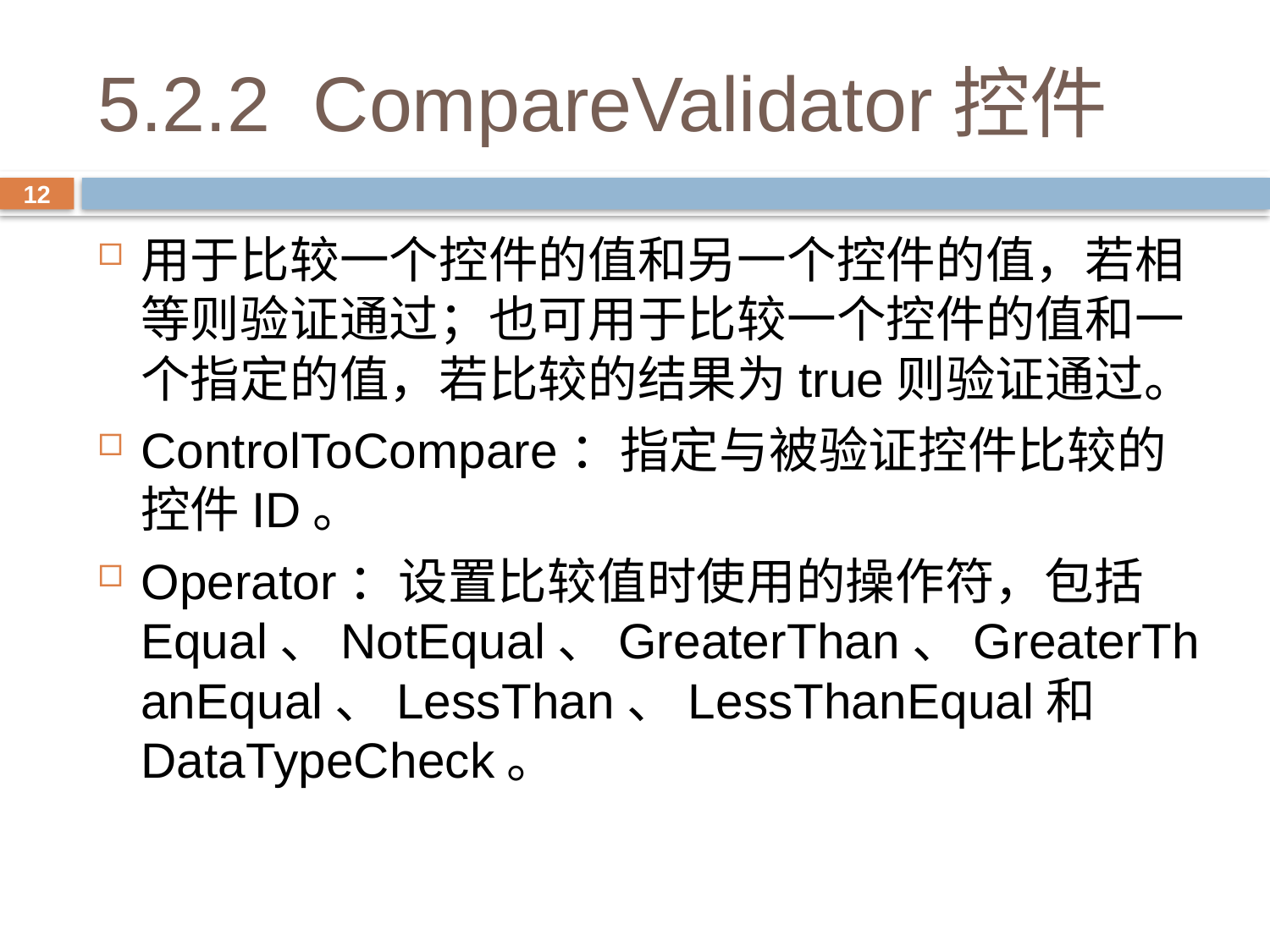

# 5.2.2  CompareValidator控件
12
用于比较一个控件的值和另一个控件的值，若相等则验证通过；也可用于比较一个控件的值和一个指定的值，若比较的结果为true则验证通过。
ControlToCompare：指定与被验证控件比较的控件ID。
Operator：设置比较值时使用的操作符，包括Equal、NotEqual、GreaterThan、GreaterThanEqual、LessThan、LessThanEqual和DataTypeCheck。